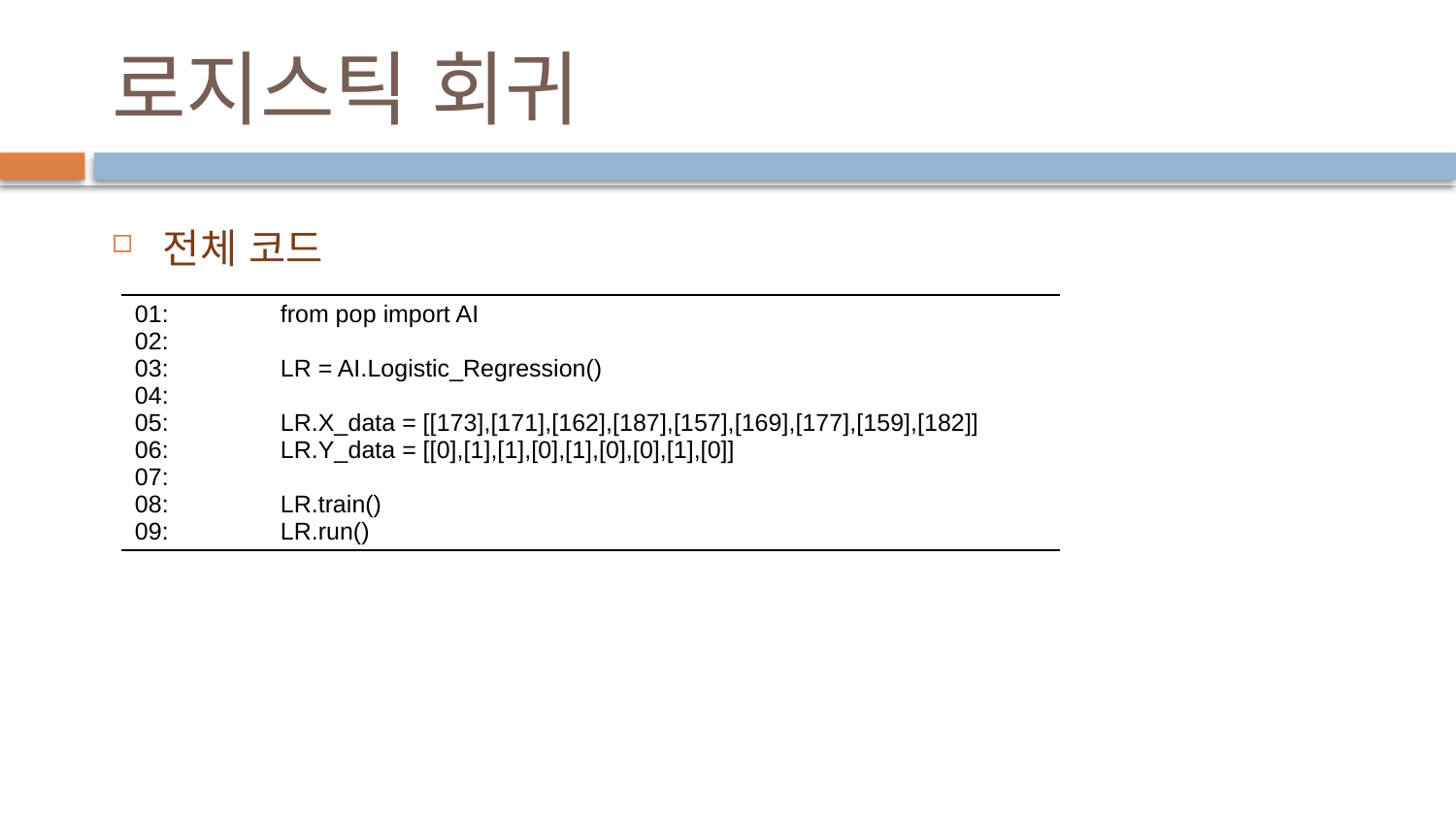

# 로지스틱 회귀
전체 코드
| 01: from pop import AI 02: 03: LR = AI.Logistic\_Regression() 04: 05: LR.X\_data = [[173],[171],[162],[187],[157],[169],[177],[159],[182]] 06: LR.Y\_data = [[0],[1],[1],[0],[1],[0],[0],[1],[0]] 07: 08: LR.train() 09: LR.run() |
| --- |